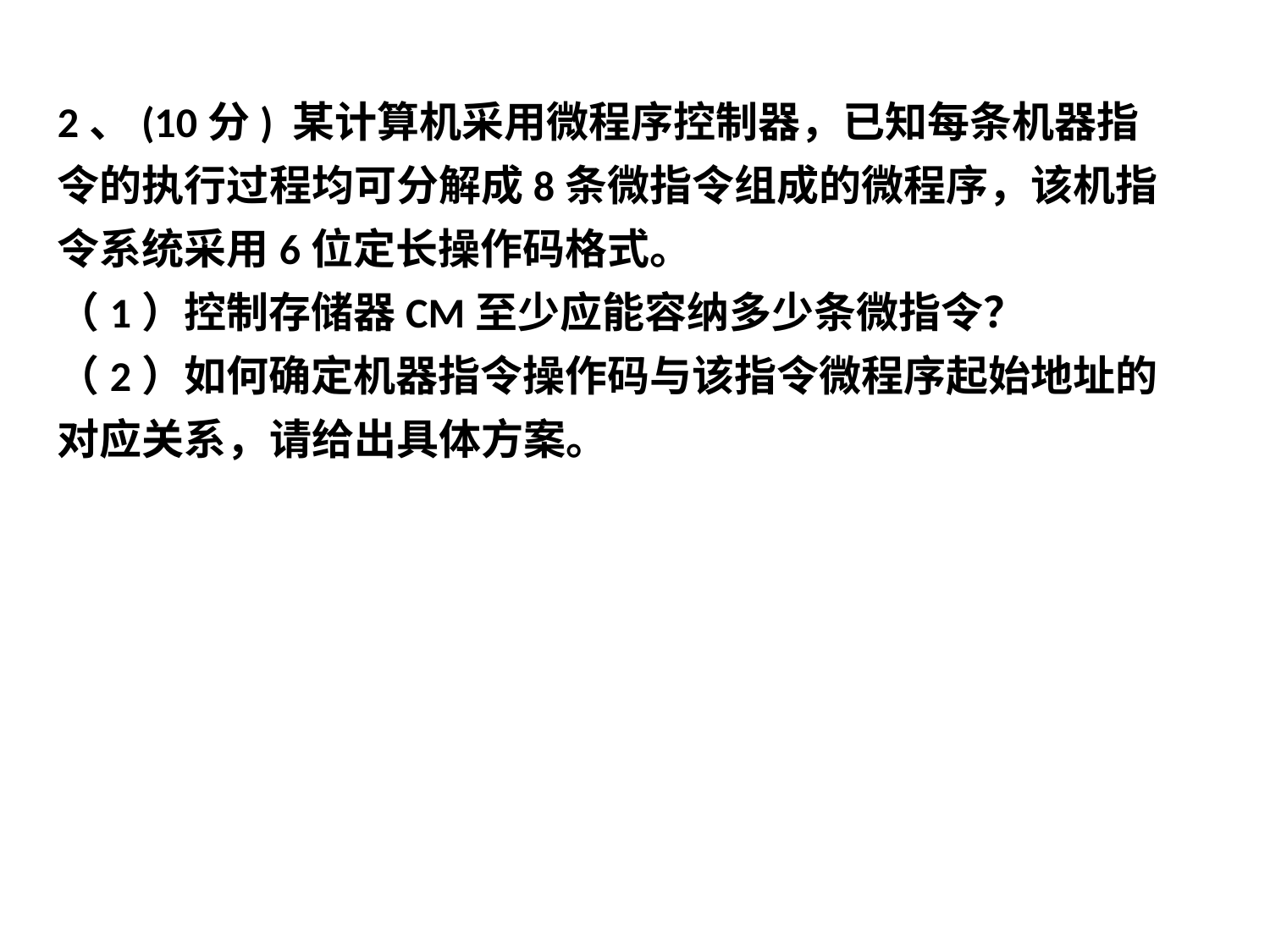

2、(10分) 某计算机采用微程序控制器，已知每条机器指令的执行过程均可分解成8条微指令组成的微程序，该机指令系统采用6位定长操作码格式。
（1）控制存储器CM至少应能容纳多少条微指令？
（2）如何确定机器指令操作码与该指令微程序起始地址的对应关系，请给出具体方案。